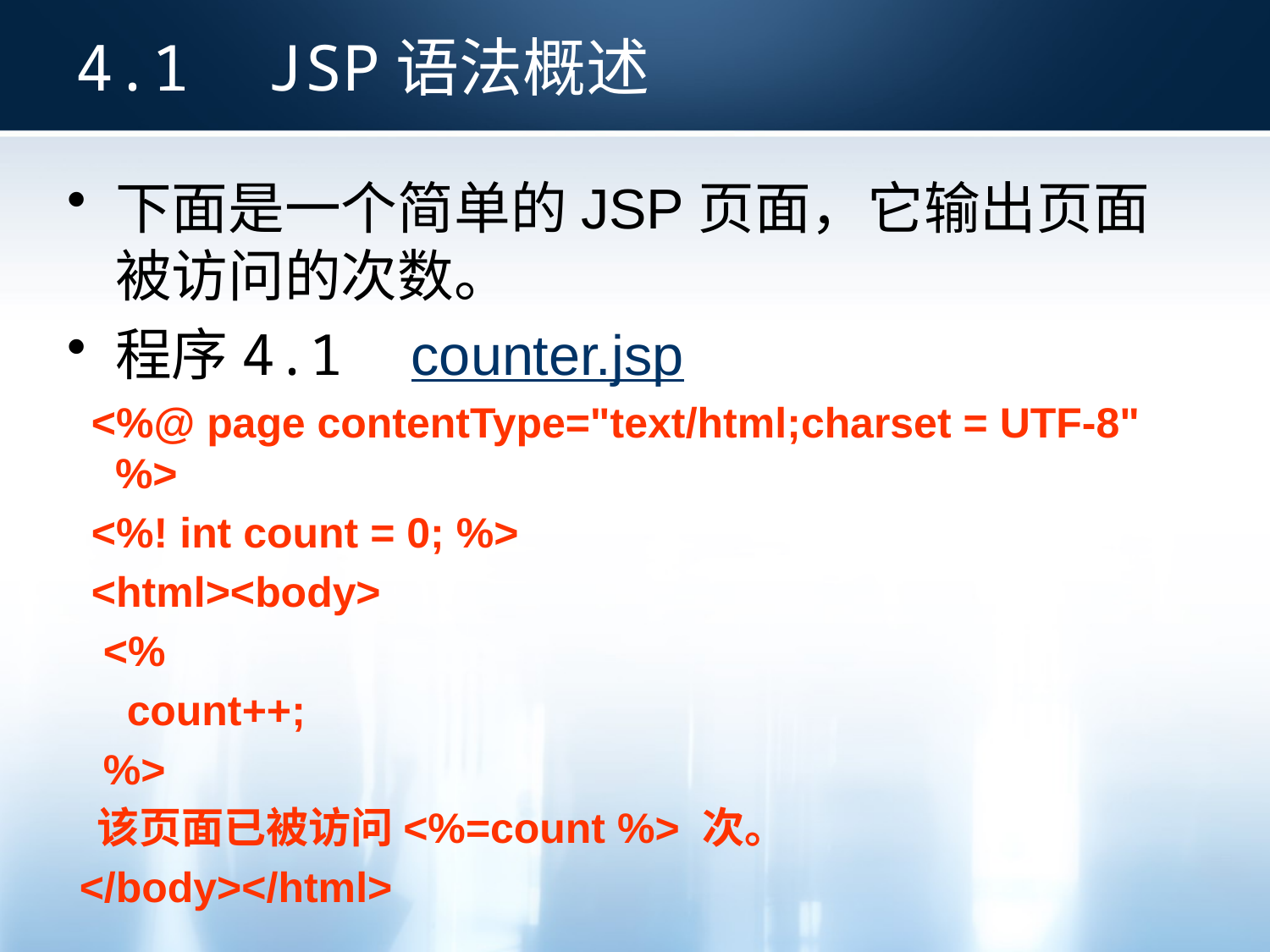

4.1  JSP语法概述
下面是一个简单的JSP页面，它输出页面被访问的次数。
程序4.1  counter.jsp
  <%@ page contentType="text/html;charset = UTF-8" %>
  <%! int count = 0; %>
  <html><body>
   <%
     count++;
   %>
  该页面已被访问<%=count %> 次。
 </body></html>